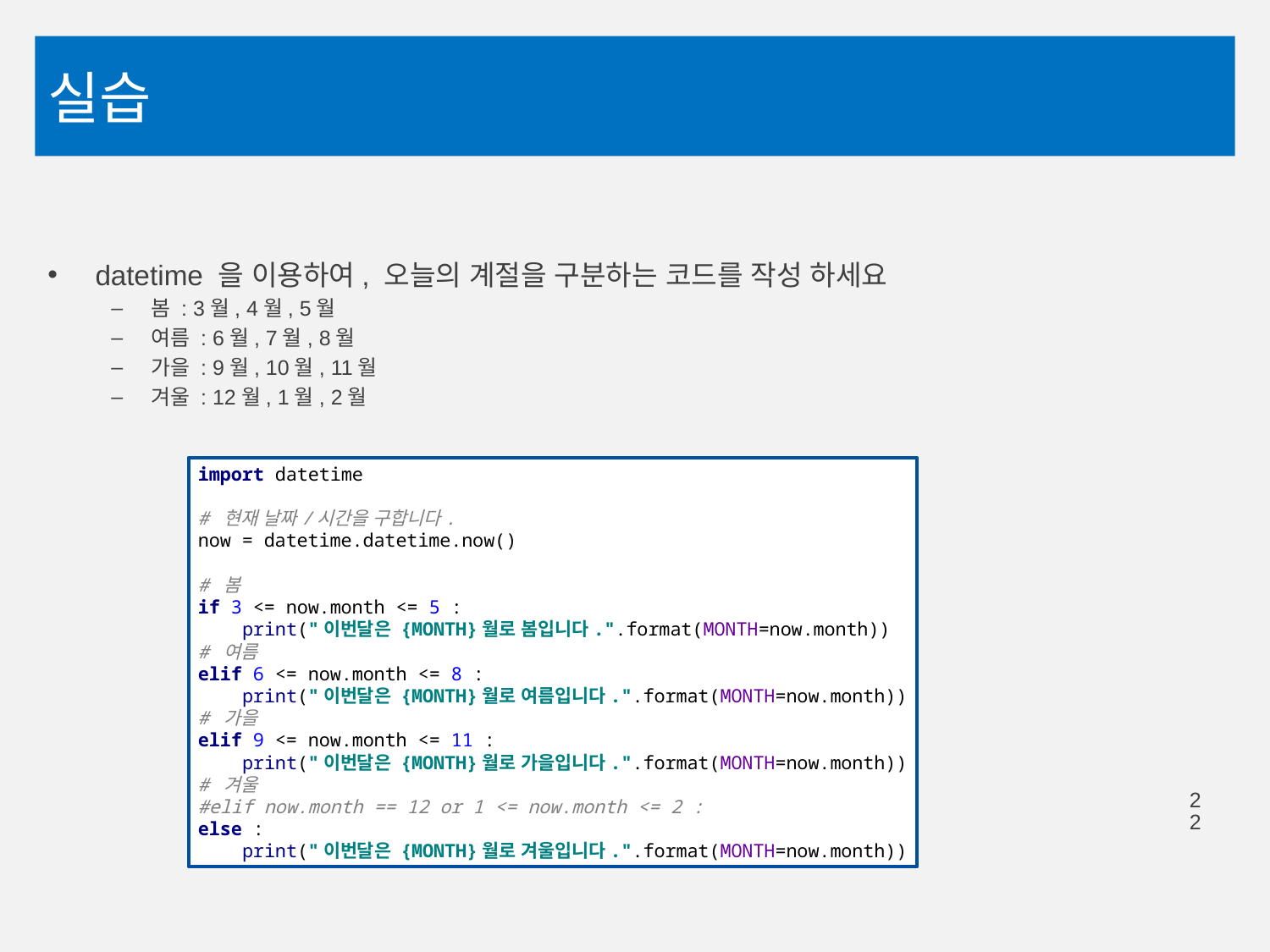

# 실습
datetime 을 이용하여, 오늘의 계절을 구분하는 코드를 작성 하세요
봄 : 3월, 4월, 5월
여름 : 6월, 7월, 8월
가을 : 9월, 10월, 11월
겨울 : 12월, 1월, 2월
import datetime
# 현재 날짜/시간을 구합니다.
now = datetime.datetime.now()
# 봄
if 3 <= now.month <= 5 :
    print("이번달은 {MONTH}월로 봄입니다.".format(MONTH=now.month))
# 여름
elif 6 <= now.month <= 8 :
    print("이번달은 {MONTH}월로 여름입니다.".format(MONTH=now.month))
# 가을
elif 9 <= now.month <= 11 :
    print("이번달은 {MONTH}월로 가을입니다.".format(MONTH=now.month))
# 겨울
#elif now.month == 12 or 1 <= now.month <= 2 :
else :
    print("이번달은 {MONTH}월로 겨울입니다.".format(MONTH=now.month))
22